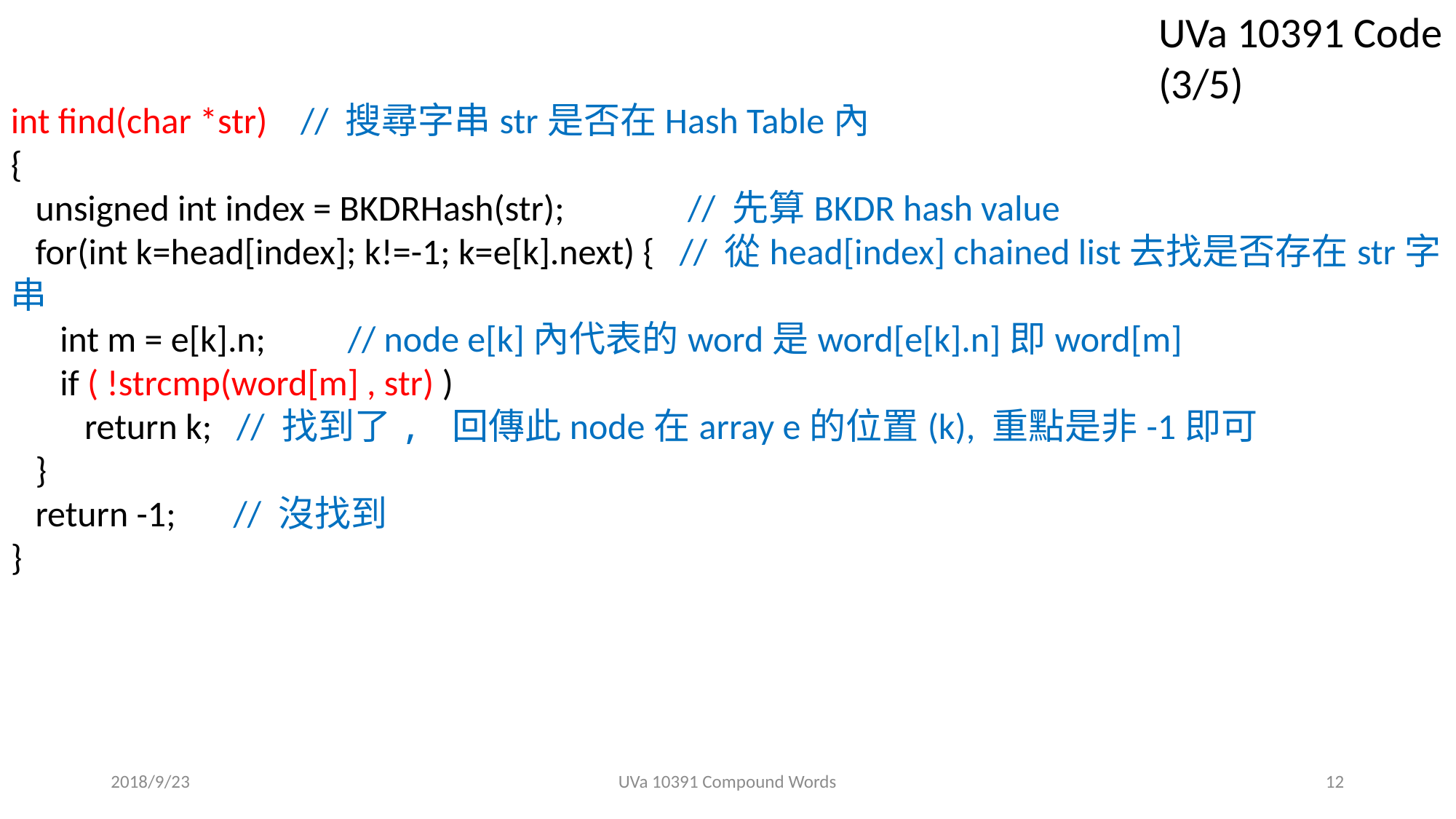

UVa 10391 Code (3/5)
int find(char *str)    // 搜尋字串str是否在Hash Table內
{
   unsigned int index = BKDRHash(str);               // 先算BKDR hash value
   for(int k=head[index]; k!=-1; k=e[k].next) {   // 從head[index] chained list去找是否存在str字串
      int m = e[k].n;          // node e[k]內代表的word是word[e[k].n]即word[m]
      if ( !strcmp(word[m] , str) )
         return k;   // 找到了, 回傳此node在array e的位置(k), 重點是非-1即可
   }
   return -1;       // 沒找到
}
2018/9/23
UVa 10391 Compound Words
12